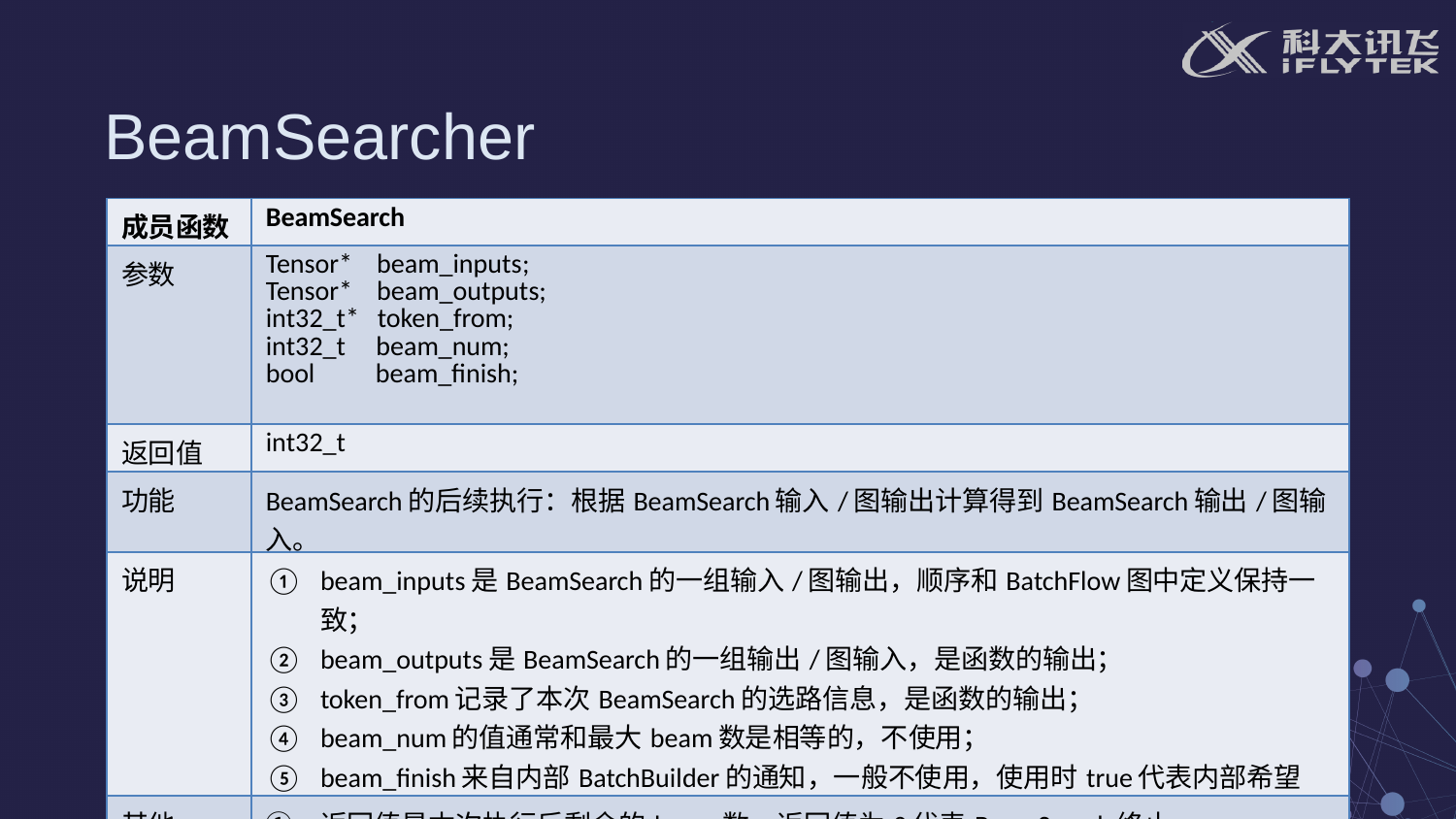

BeamSearcher
| 成员函数 | BeamSearch |
| --- | --- |
| 参数 | Tensor\* beam\_inputs; Tensor\* beam\_outputs; int32\_t\* token\_from; int32\_t beam\_num; bool beam\_finish; |
| 返回值 | int32\_t |
| 功能 | BeamSearch的后续执行：根据BeamSearch输入/图输出计算得到BeamSearch输出/图输入。 |
| 说明 | beam\_inputs是BeamSearch的一组输入/图输出，顺序和BatchFlow图中定义保持一致； beam\_outputs是BeamSearch的一组输出/图输入，是函数的输出； token\_from记录了本次BeamSearch的选路信息，是函数的输出； beam\_num的值通常和最大beam数是相等的，不使用； beam\_finish来自内部BatchBuilder的通知，一般不使用，使用时true代表内部希望BeamSearch在本次执行后终止。 |
| 其他 | 返回值是本次执行后剩余的beam数，返回值为0代表BeamSearch终止。 |